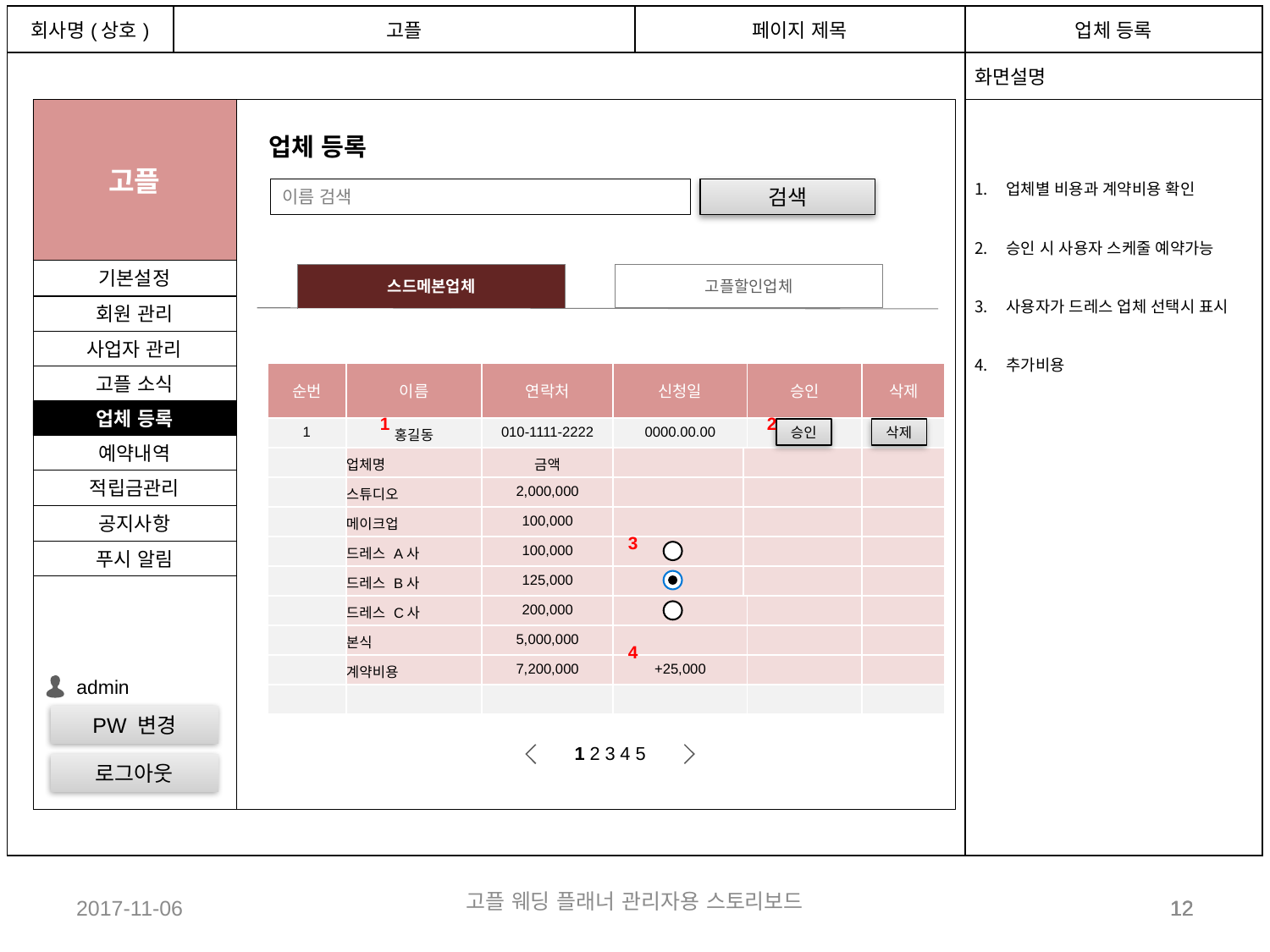

| 회사명(상호) | 고플 | 페이지 제목 | 업체 등록 |
| --- | --- | --- | --- |
|  |  |  | 화면설명 |
|  |  |  | 업체별 비용과 계약비용 확인 승인 시 사용자 스케줄 예약가능 사용자가 드레스 업체 선택시 표시 추가비용 |

고플
업체 등록
이름 검색
검색
기본설정
스드메본업체
고플할인업체
회원 관리
사업자 관리
| 순번 | 이름 | 연락처 | 신청일 |  | 승인 | 삭제 |
| --- | --- | --- | --- | --- | --- | --- |
| 1 | 홍길동 | 010-1111-2222 | 0000.00.00 |  |  |  |
|  | 업체명 | 금액 |  |  |  |  |
|  | 스튜디오 | 2,000,000 |  |  |  |  |
|  | 메이크업 | 100,000 |  |  |  |  |
|  | 드레스 A사 | 100,000 |  |  |  |  |
|  | 드레스 B사 | 125,000 |  |  |  |  |
|  | 드레스 C사 | 200,000 |  |  |  |  |
|  | 본식 | 5,000,000 |  |  |  |  |
|  | 계약비용 | 7,200,000 | +25,000 |  |  |  |
|  |  |  |  |  |  |  |
고플 소식
업체 등록
1
2
승인
삭제
예약내역
적립금관리
공지사항
3

푸시 알림

4
admin

PW 변경
1 2 3 4 5

로그아웃
고플 웨딩 플래너 관리자용 스토리보드
2017-11-06
12
12
12